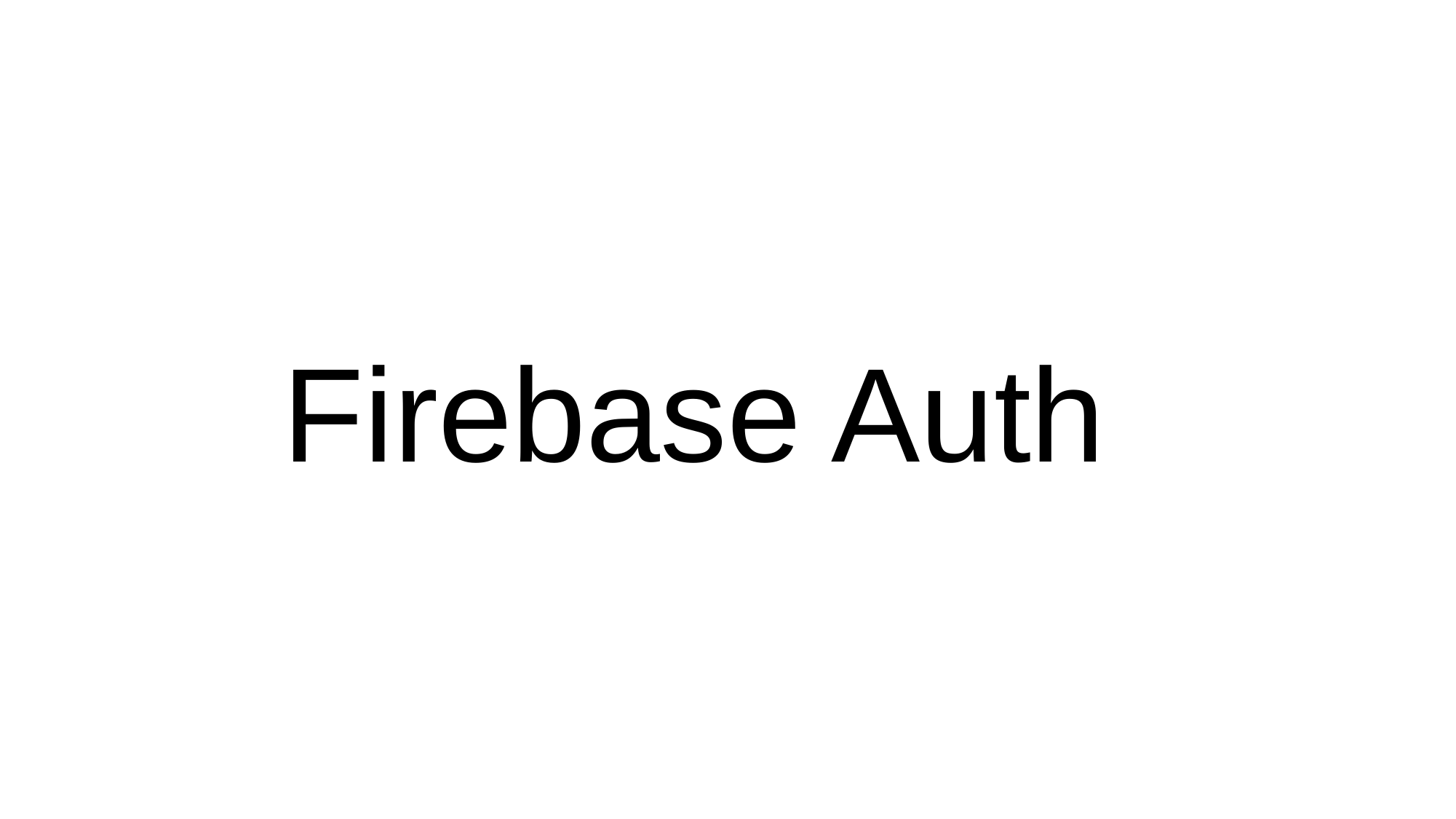

티머니 둥근바람 ExtraBold
티머니 둥근바람 Regular
Firebase Auth

티머니 둥근바람 Regular